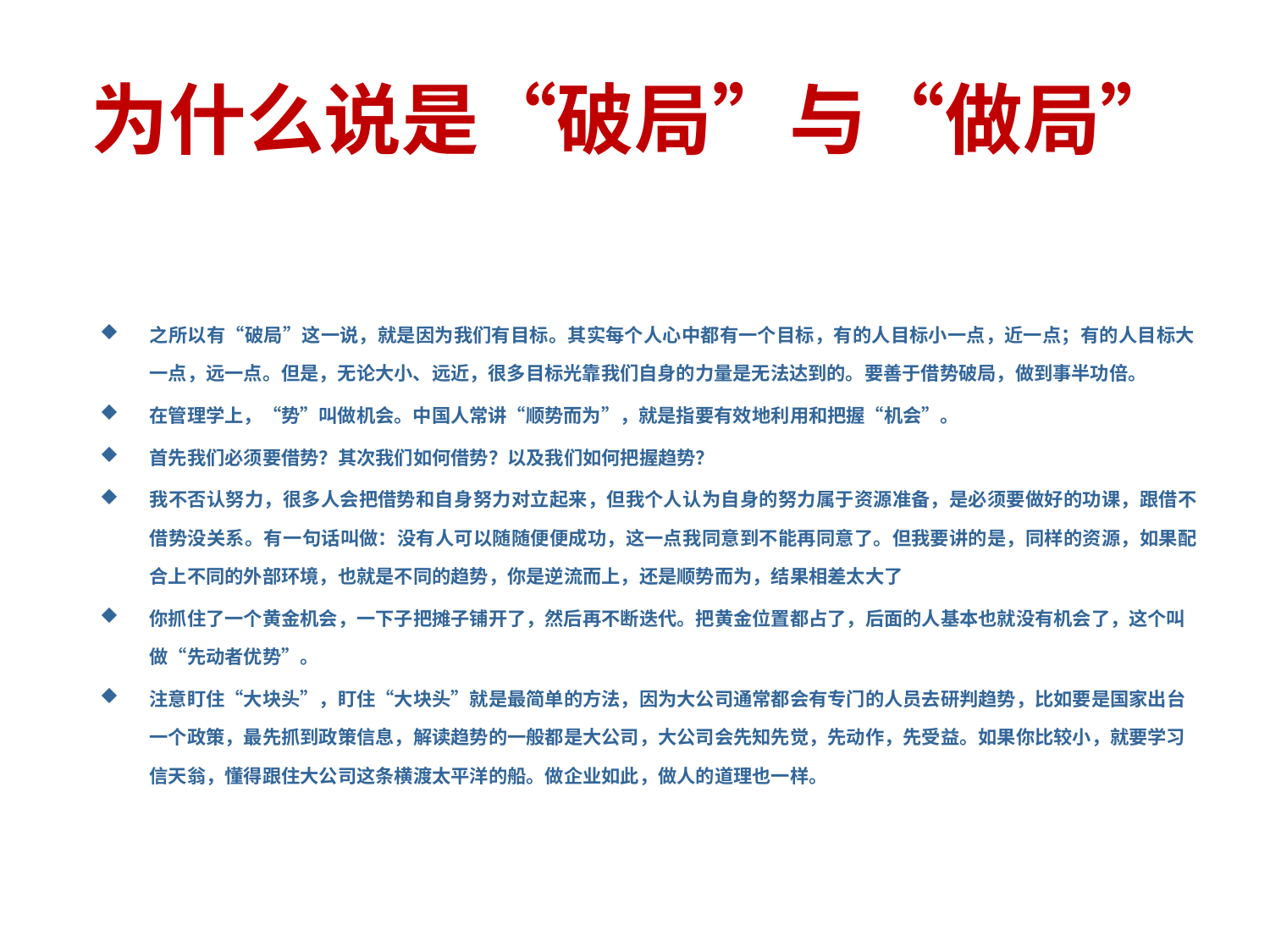

# 为什么说是“破局”与“做局”
之所以有“破局”这一说，就是因为我们有目标。其实每个人心中都有一个目标，有的人目标小一点，近一点；有的人目标大一点，远一点。但是，无论大小、远近，很多目标光靠我们自身的力量是无法达到的。要善于借势破局，做到事半功倍。
在管理学上，“势”叫做机会。中国人常讲“顺势而为”，就是指要有效地利用和把握“机会”。
首先我们必须要借势？其次我们如何借势？以及我们如何把握趋势？
我不否认努力，很多人会把借势和自身努力对立起来，但我个人认为自身的努力属于资源准备，是必须要做好的功课，跟借不借势没关系。有一句话叫做：没有人可以随随便便成功，这一点我同意到不能再同意了。但我要讲的是，同样的资源，如果配合上不同的外部环境，也就是不同的趋势，你是逆流而上，还是顺势而为，结果相差太大了
你抓住了一个黄金机会，一下子把摊子铺开了，然后再不断迭代。把黄金位置都占了，后面的人基本也就没有机会了，这个叫做“先动者优势”。
注意盯住“大块头”，盯住“大块头”就是最简单的方法，因为大公司通常都会有专门的人员去研判趋势，比如要是国家出台一个政策，最先抓到政策信息，解读趋势的一般都是大公司，大公司会先知先觉，先动作，先受益。如果你比较小，就要学习信天翁，懂得跟住大公司这条横渡太平洋的船。做企业如此，做人的道理也一样。